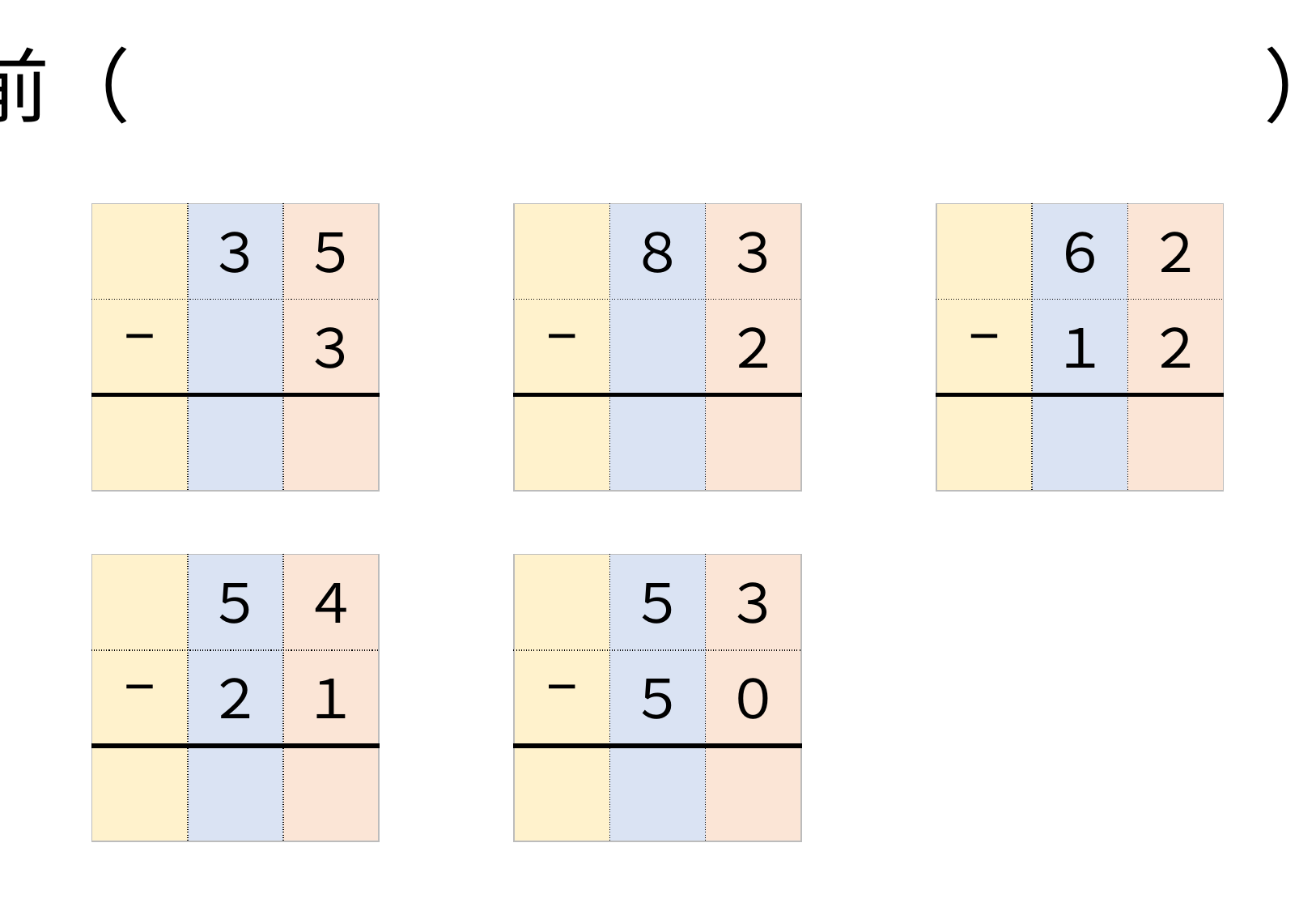

名前（　　　　　　　　　　　　　　）
|  | ３ | ５ |
| --- | --- | --- |
| − |  | ３ |
|  |  |  |
|  | ８ | ３ |
| --- | --- | --- |
| − |  | ２ |
|  |  |  |
|  | ６ | ２ |
| --- | --- | --- |
| − | １ | ２ |
|  |  |  |
|  | ５ | ４ |
| --- | --- | --- |
| − | ２ | １ |
|  |  |  |
|  | ５ | ３ |
| --- | --- | --- |
| − | ５ | ０ |
|  |  |  |